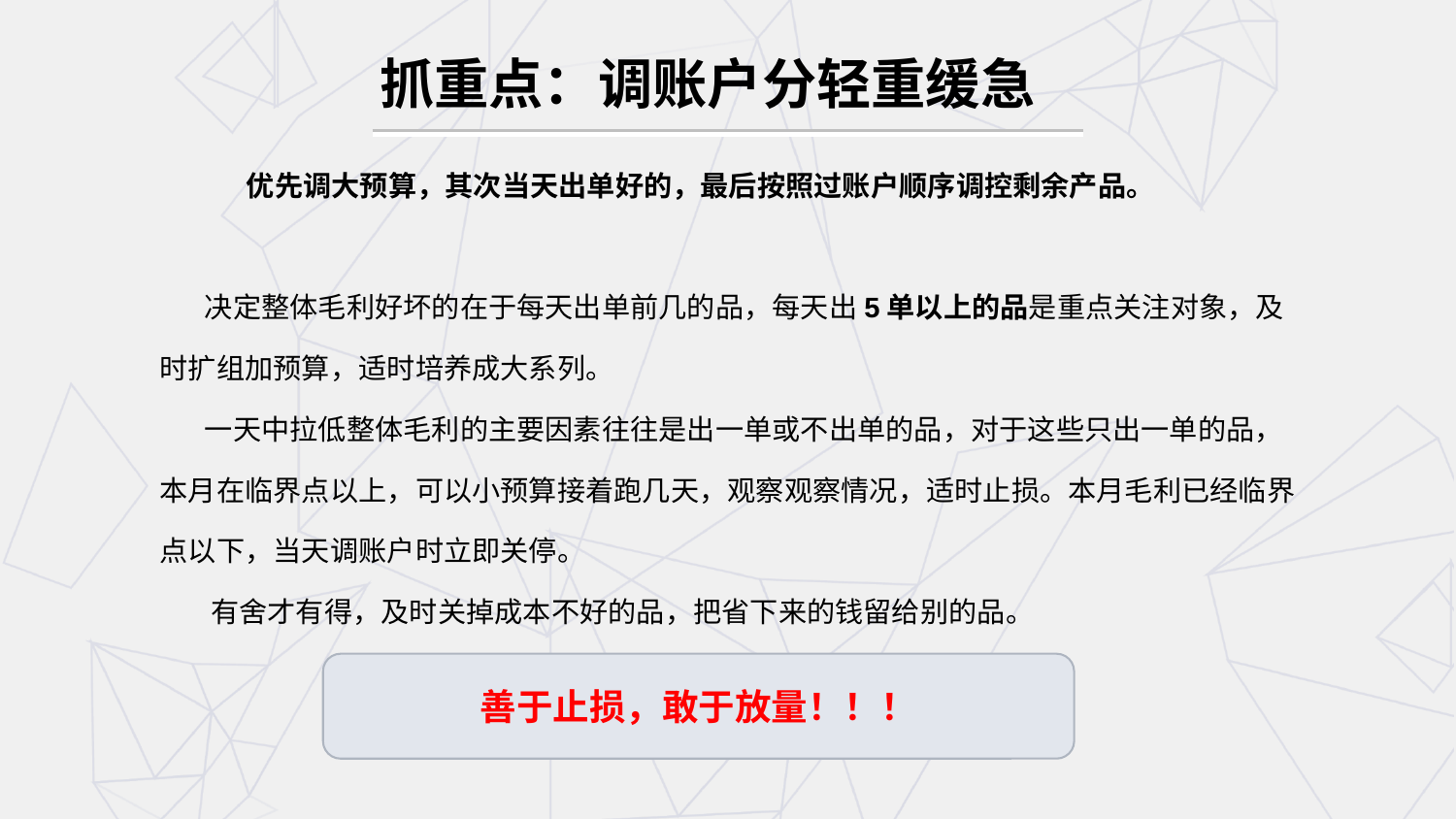

# 抓重点：调账户分轻重缓急
优先调大预算，其次当天出单好的，最后按照过账户顺序调控剩余产品。
      决定整体毛利好坏的在于每天出单前几的品，每天出5单以上的品是重点关注对象，及时扩组加预算，适时培养成大系列。
      一天中拉低整体毛利的主要因素往往是出一单或不出单的品，对于这些只出一单的品，本月在临界点以上，可以小预算接着跑几天，观察观察情况，适时止损。本月毛利已经临界点以下，当天调账户时立即关停。
       有舍才有得，及时关掉成本不好的品，把省下来的钱留给别的品。
善于止损，敢于放量！！！